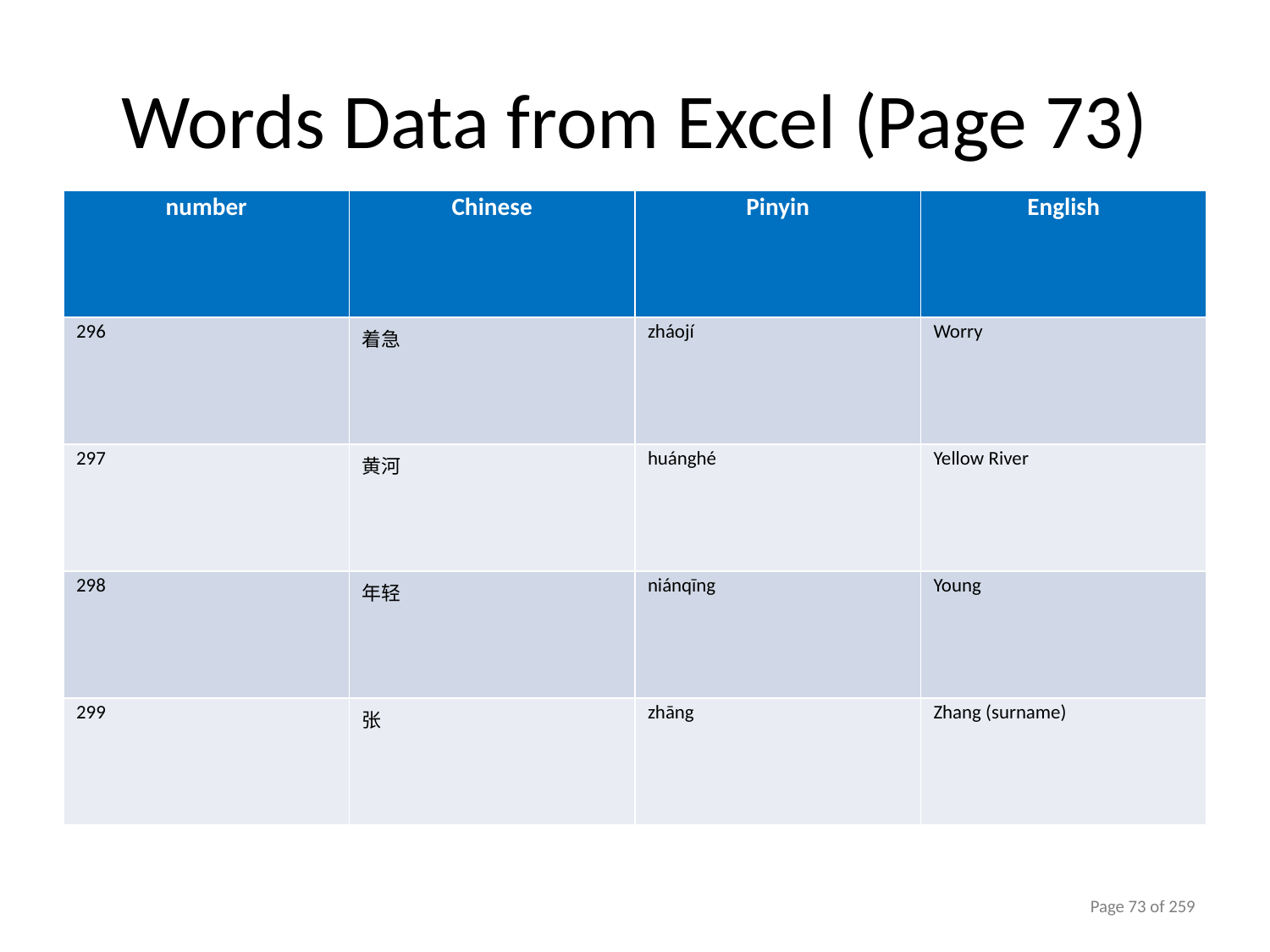

# Words Data from Excel (Page 73)
| number | Chinese | Pinyin | English |
| --- | --- | --- | --- |
| 296 | 着急 | zháojí | Worry |
| 297 | 黄河 | huánghé | Yellow River |
| 298 | 年轻 | niánqīng | Young |
| 299 | 张 | zhāng | Zhang (surname) |

Page 73 of 259